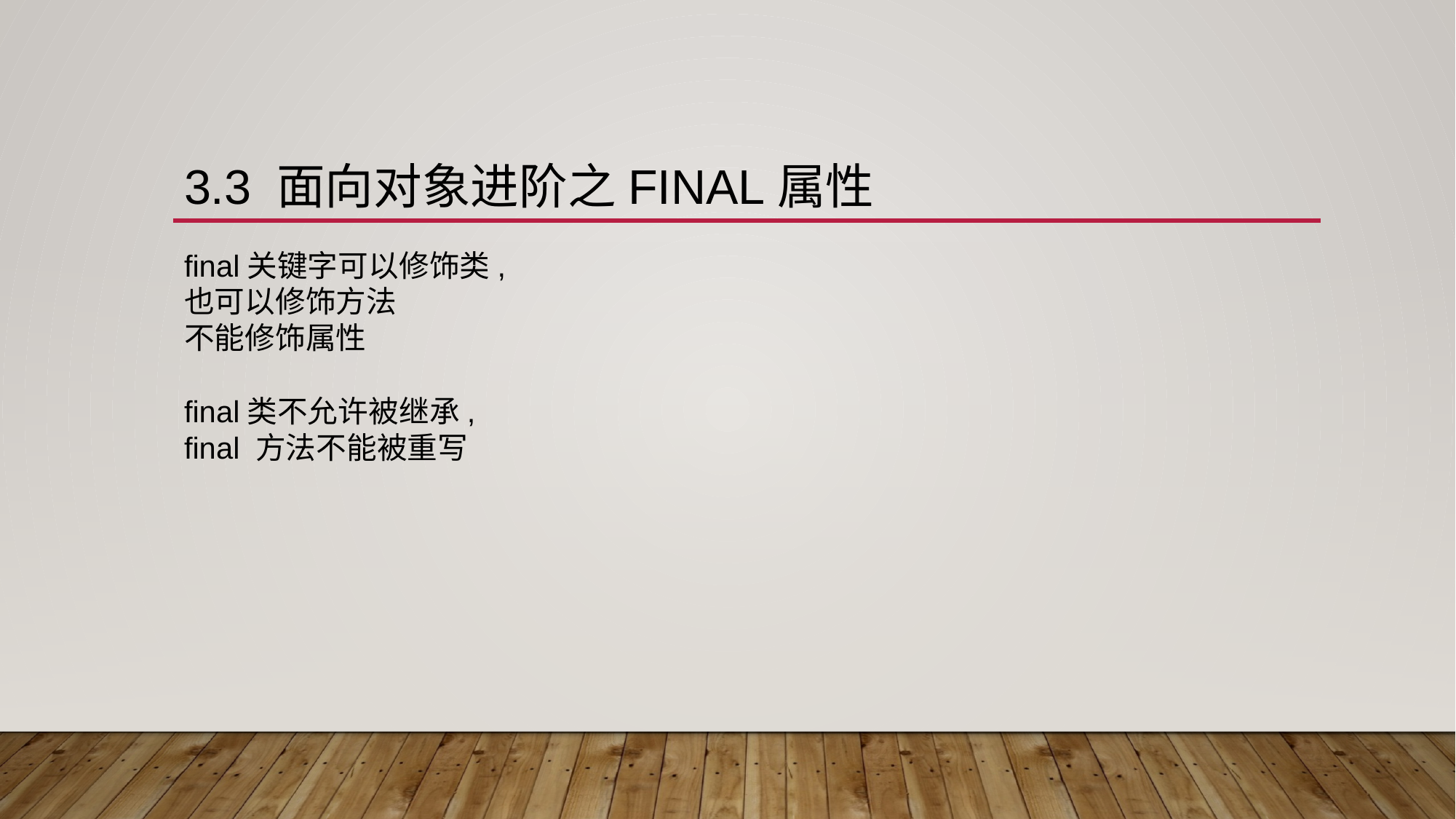

# 3.3 面向对象进阶之final属性
final关键字可以修饰类,
也可以修饰方法
不能修饰属性

final类不允许被继承,
final 方法不能被重写